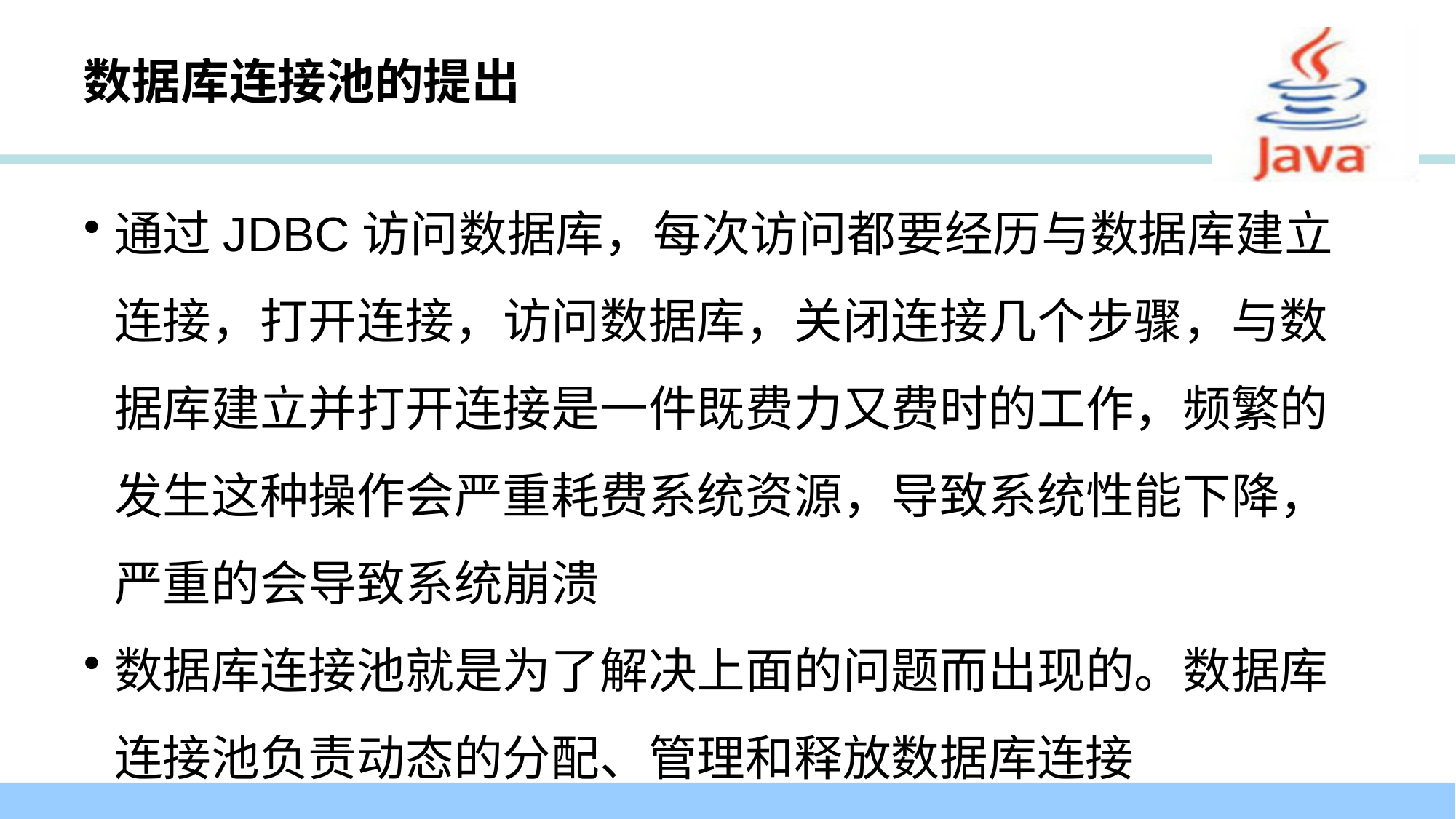

# 数据库连接池的提出
通过JDBC访问数据库，每次访问都要经历与数据库建立连接，打开连接，访问数据库，关闭连接几个步骤，与数据库建立并打开连接是一件既费力又费时的工作，频繁的发生这种操作会严重耗费系统资源，导致系统性能下降，严重的会导致系统崩溃
数据库连接池就是为了解决上面的问题而出现的。数据库连接池负责动态的分配、管理和释放数据库连接